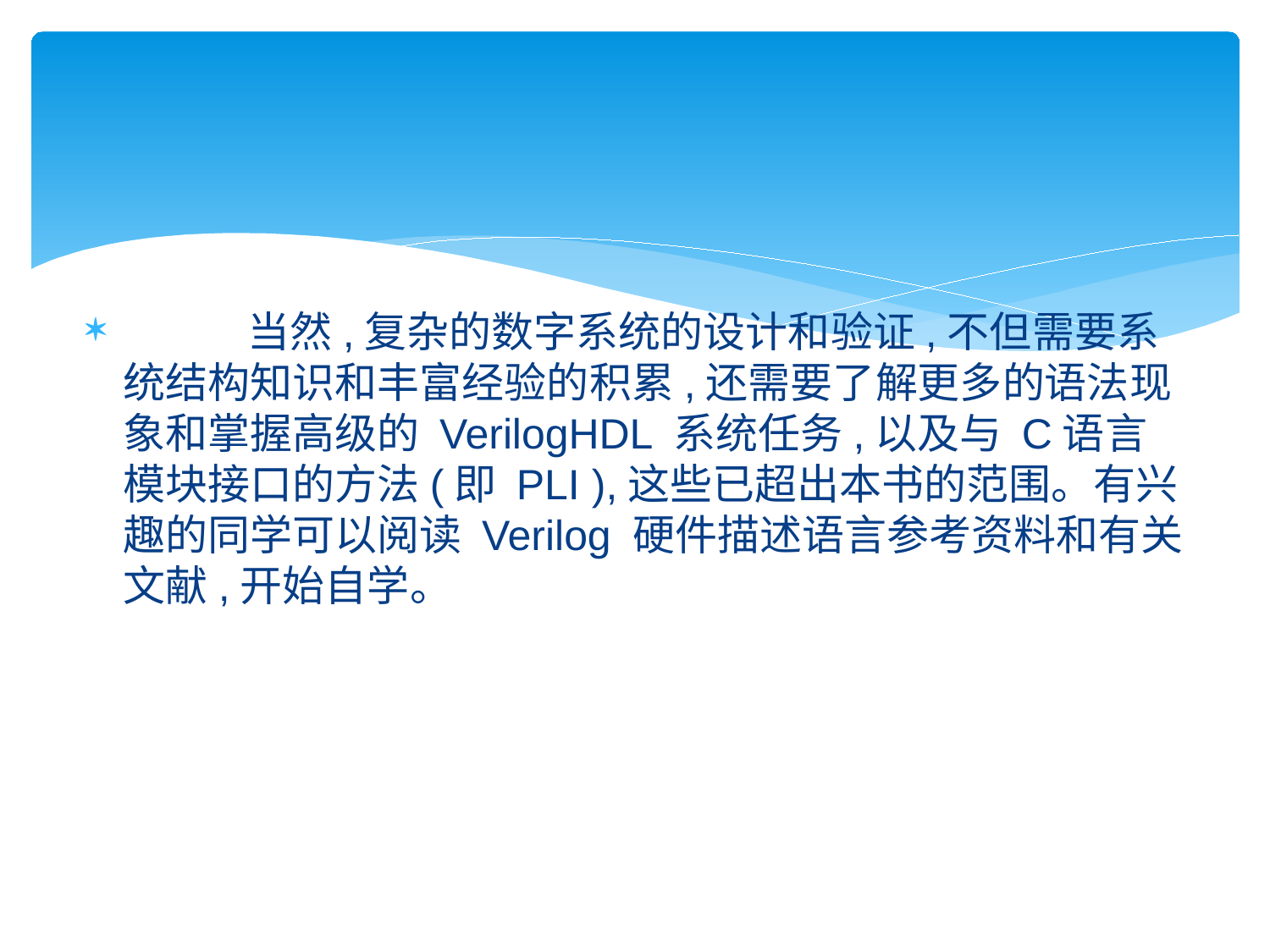

#
            当然,复杂的数字系统的设计和验证,不但需要系统结构知识和丰富经验的积累,还需要了解更多的语法现象和掌握高级的 VerilogHDL 系统任务,以及与 C语言模块接口的方法(即 PLI ),这些已超出本书的范围。有兴趣的同学可以阅读 Verilog 硬件描述语言参考资料和有关文献,开始自学。